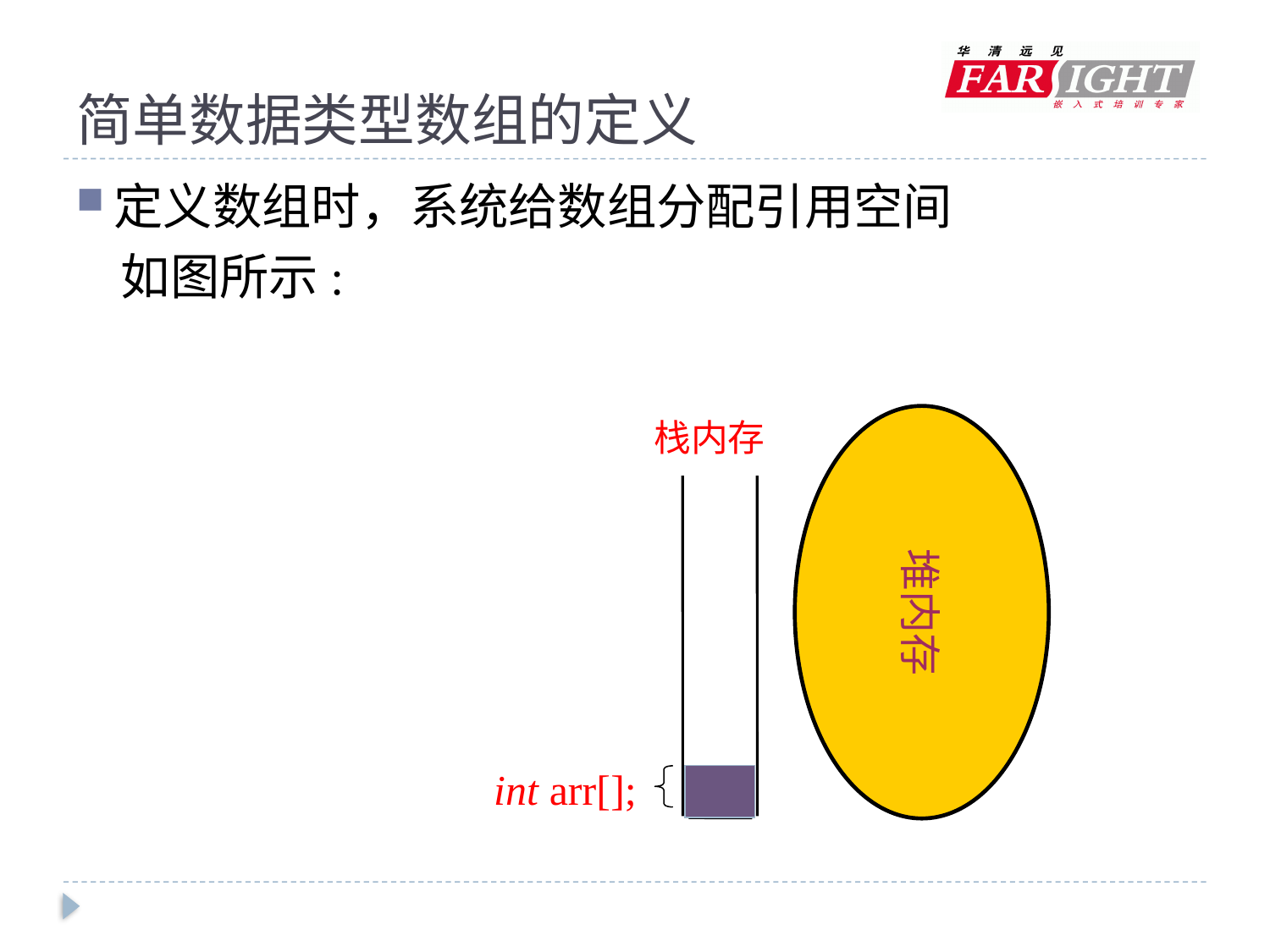

# 简单数据类型数组的定义
定义数组时，系统给数组分配引用空间
   如图所示:
堆内存

int arr[];

栈内存